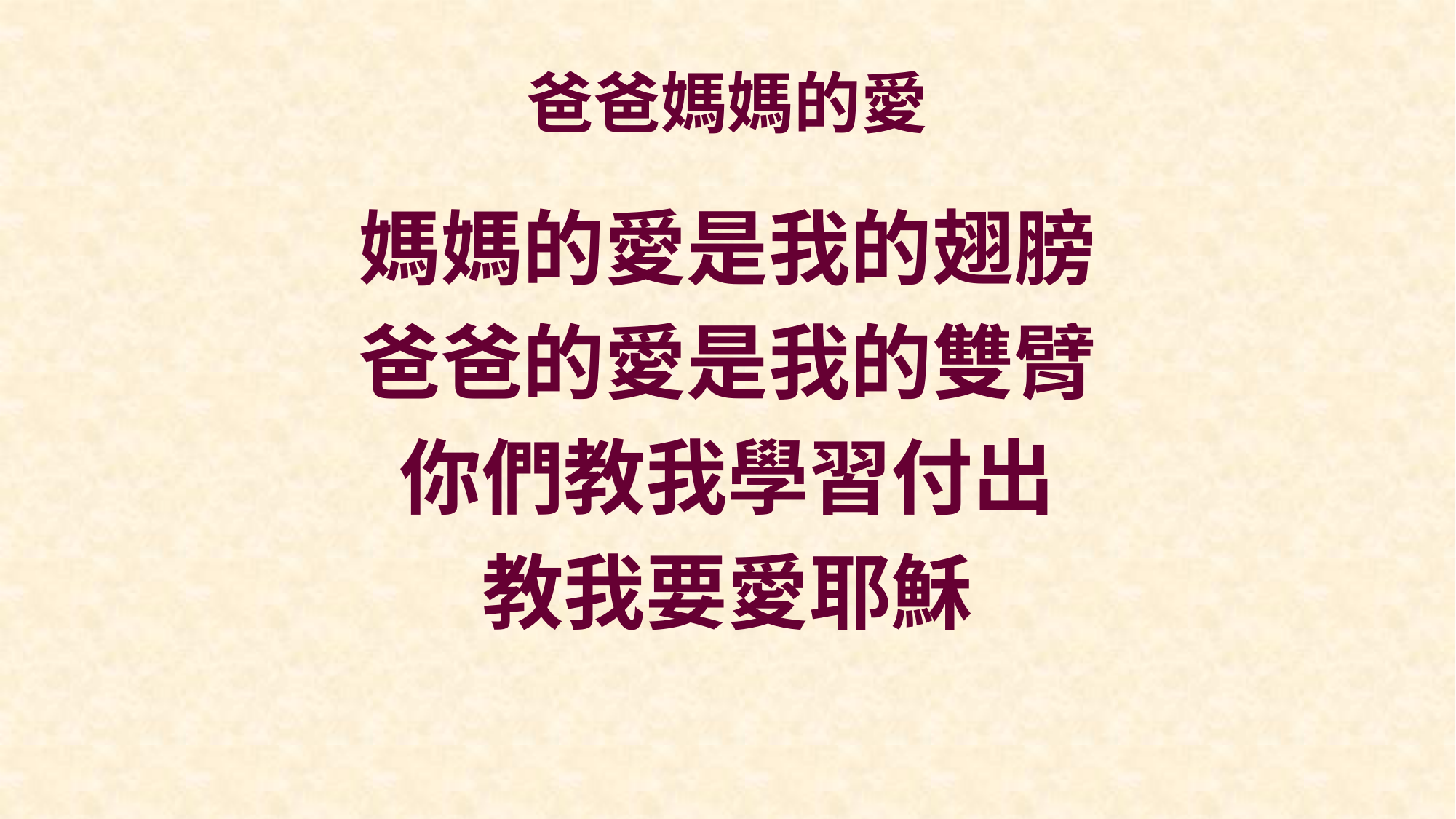

# 爸爸媽媽的愛
媽媽的愛是我的翅膀
爸爸的愛是我的雙臂
你們教我學習付出
教我要愛耶穌